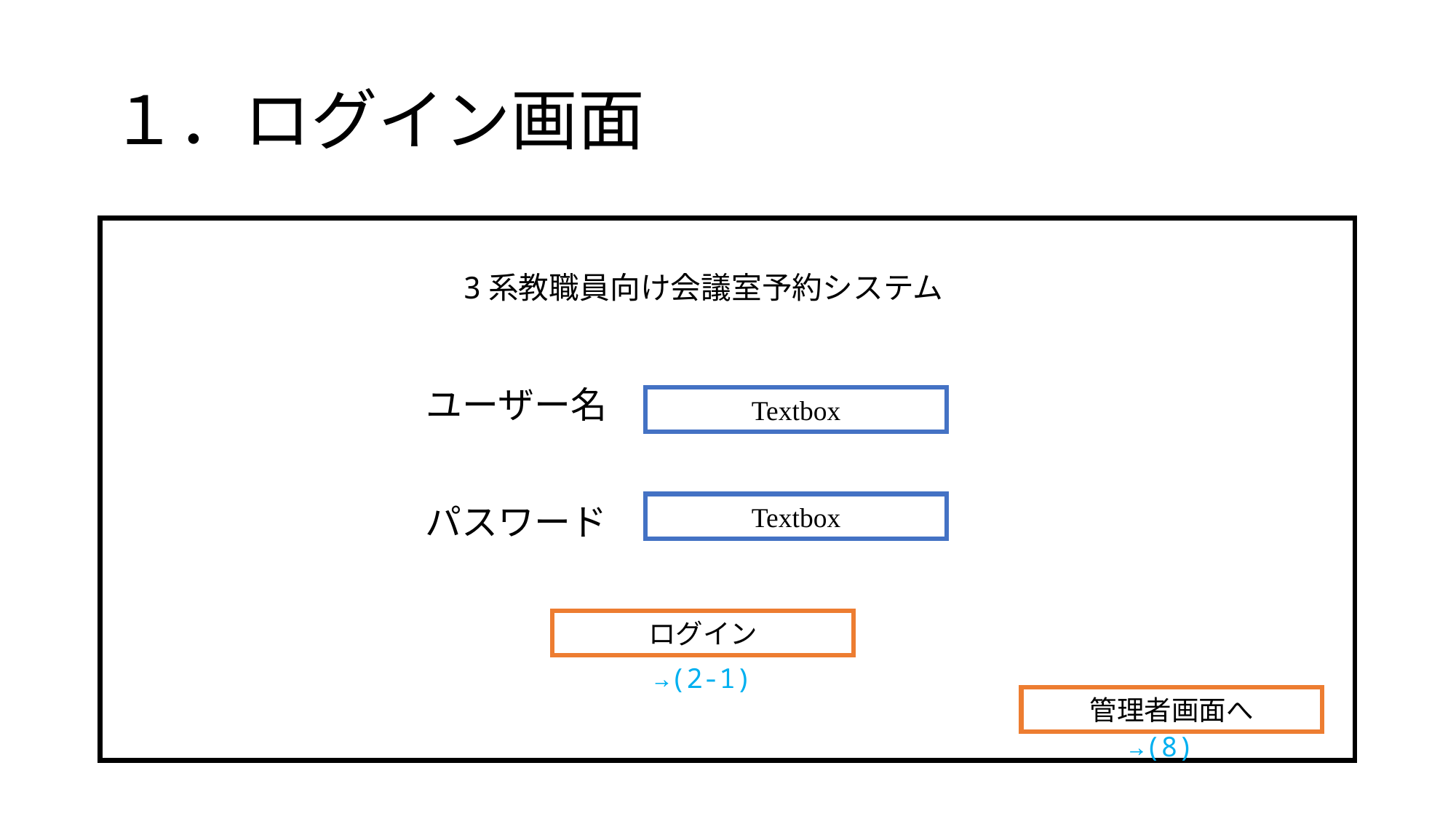

# １．ログイン画面

3系教職員向け会議室予約システム
ユーザー名
Textbox
パスワード
Textbox
ログイン
→(2-1)
管理者画面へ
→(8)